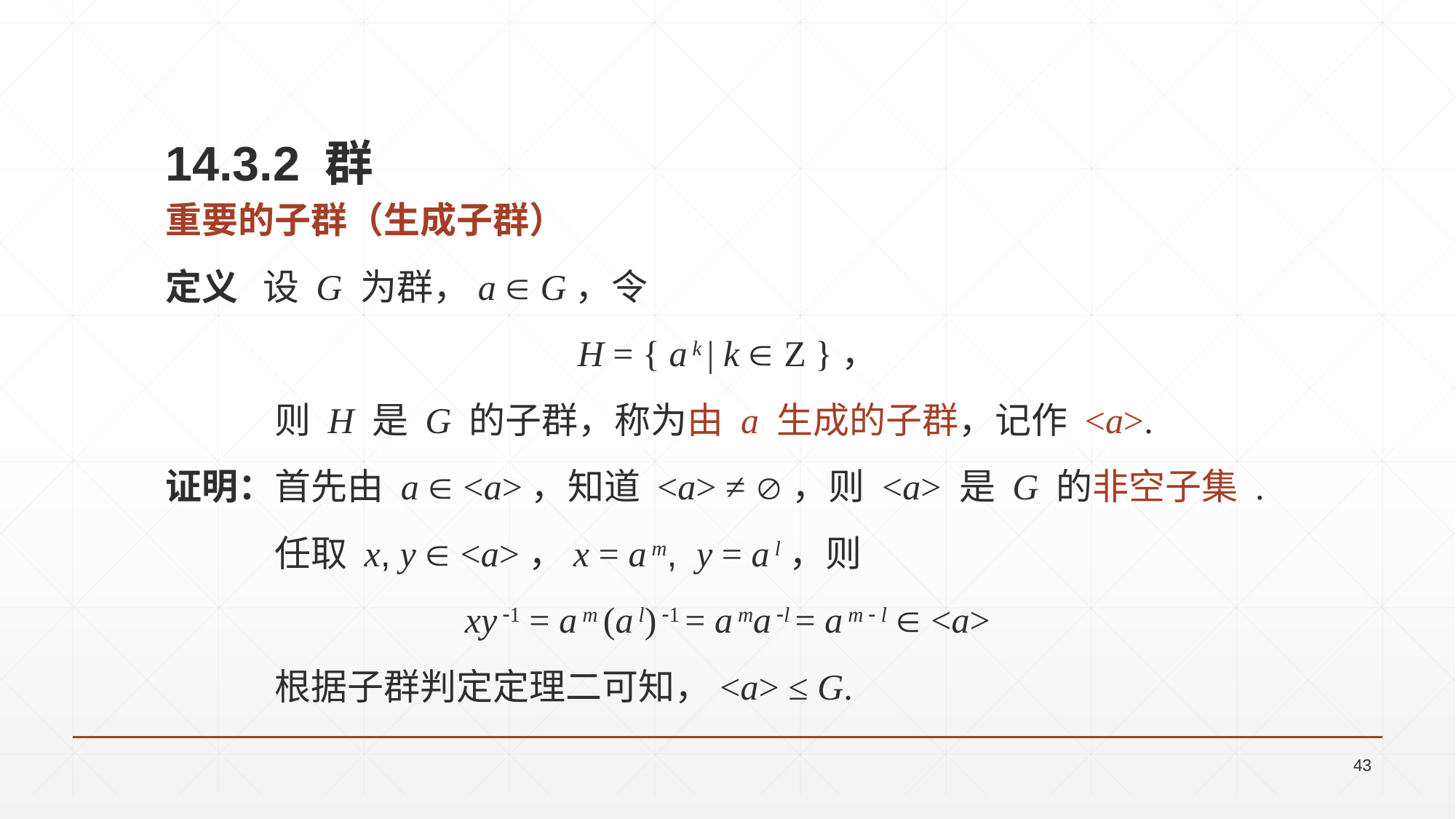

14.3.2 群
重要的子群（生成子群）
定义   设 G 为群，a ∈ G，令
H = { a k | k ∈ Z }，
	则 H 是 G 的子群，称为由 a 生成的子群，记作 <a>.
证明：首先由 a ∈ <a>，知道 <a> ≠ ∅，则 <a> 是 G 的非空子集 .
           	任取 x, y ∈ <a>，x = a m,  y = a l，则
xy −1 = a m (a l) −1 = a ma −l = a m − l ∈ <a>
      	根据子群判定定理二可知，<a> ≤ G.

43